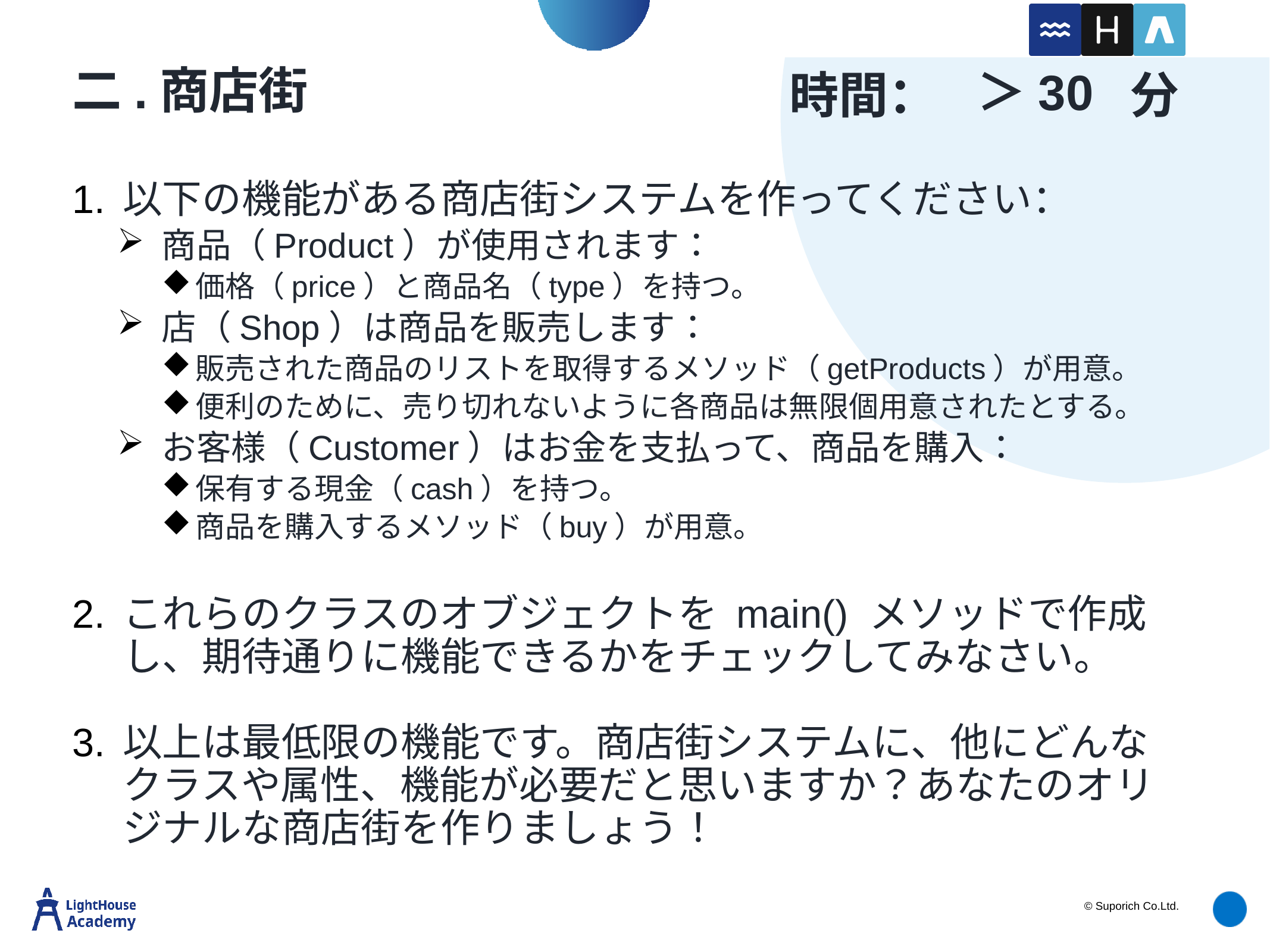

＞30
# 二.商店街
以下の機能がある商店街システムを作ってください：
商品（Product）が使用されます：
価格（price）と商品名（type）を持つ。
店（Shop）は商品を販売します：
販売された商品のリストを取得するメソッド（getProducts）が用意。
便利のために、売り切れないように各商品は無限個用意されたとする。
お客様（Customer）はお金を支払って、商品を購入：
保有する現金（cash）を持つ。
商品を購入するメソッド（buy）が用意。

これらのクラスのオブジェクトを main() メソッドで作成し、期待通りに機能できるかをチェックしてみなさい。

以上は最低限の機能です。商店街システムに、他にどんなクラスや属性、機能が必要だと思いますか？あなたのオリジナルな商店街を作りましょう！